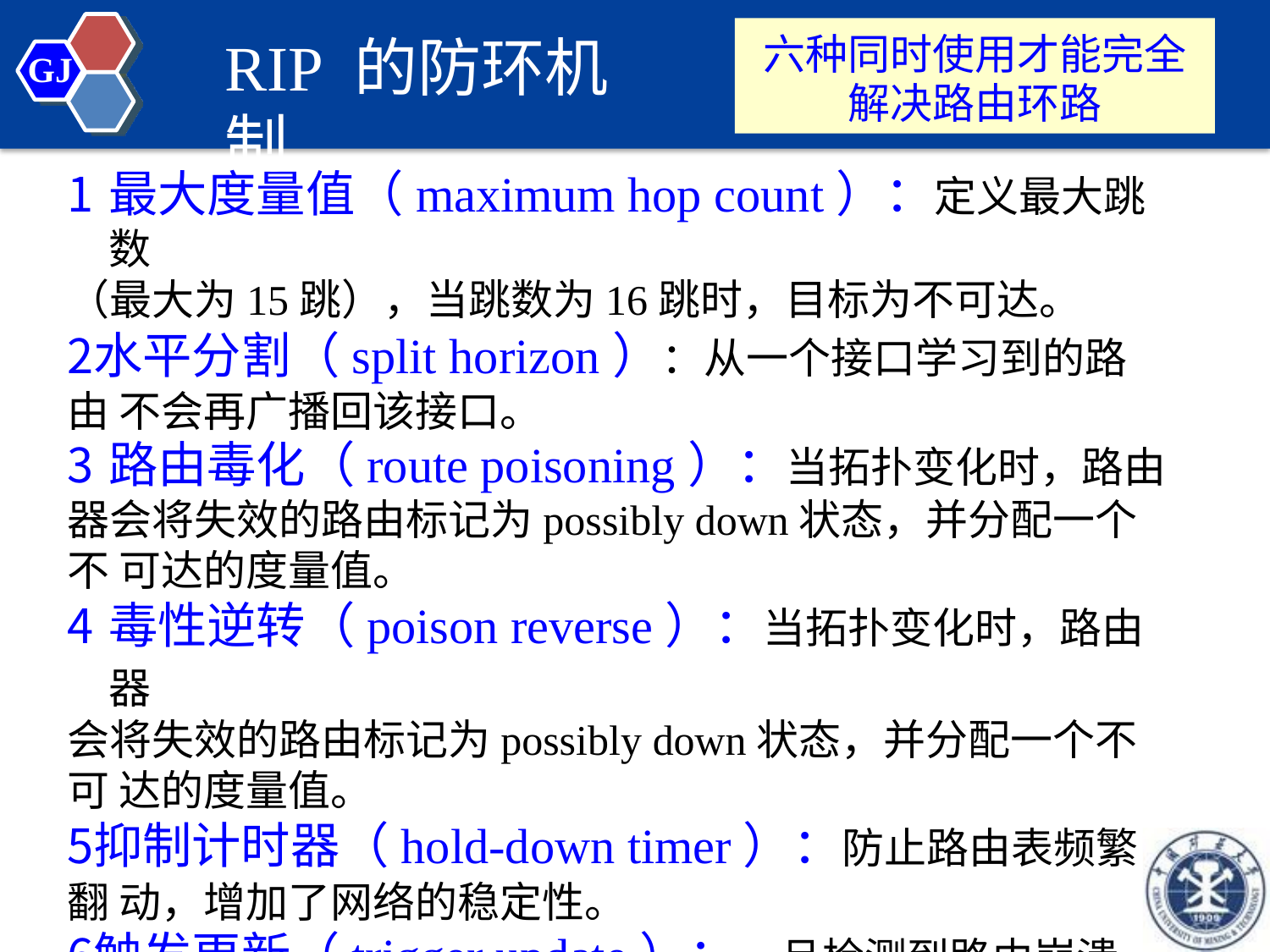

六种同时使用才能完全 解决路由环路
# RIP 的防环机制
GJ
最大度量值（maximum hop count）：定义最大跳数
（最大为15跳），当跳数为16跳时，目标为不可达。
水平分割（split horizon）：从一个接口学习到的路由 不会再广播回该接口。
路由毒化（route poisoning）：当拓扑变化时，路由
器会将失效的路由标记为possibly down状态，并分配一个不 可达的度量值。
毒性逆转（poison reverse）：当拓扑变化时，路由器
会将失效的路由标记为possibly down状态，并分配一个不可 达的度量值。
抑制计时器（hold-down timer）：防止路由表频繁翻 动，增加了网络的稳定性。
触发更新（trigger update）：一旦检测到路由崩溃，  立即广播路由刷新报文，而不等到下一刷新周期。